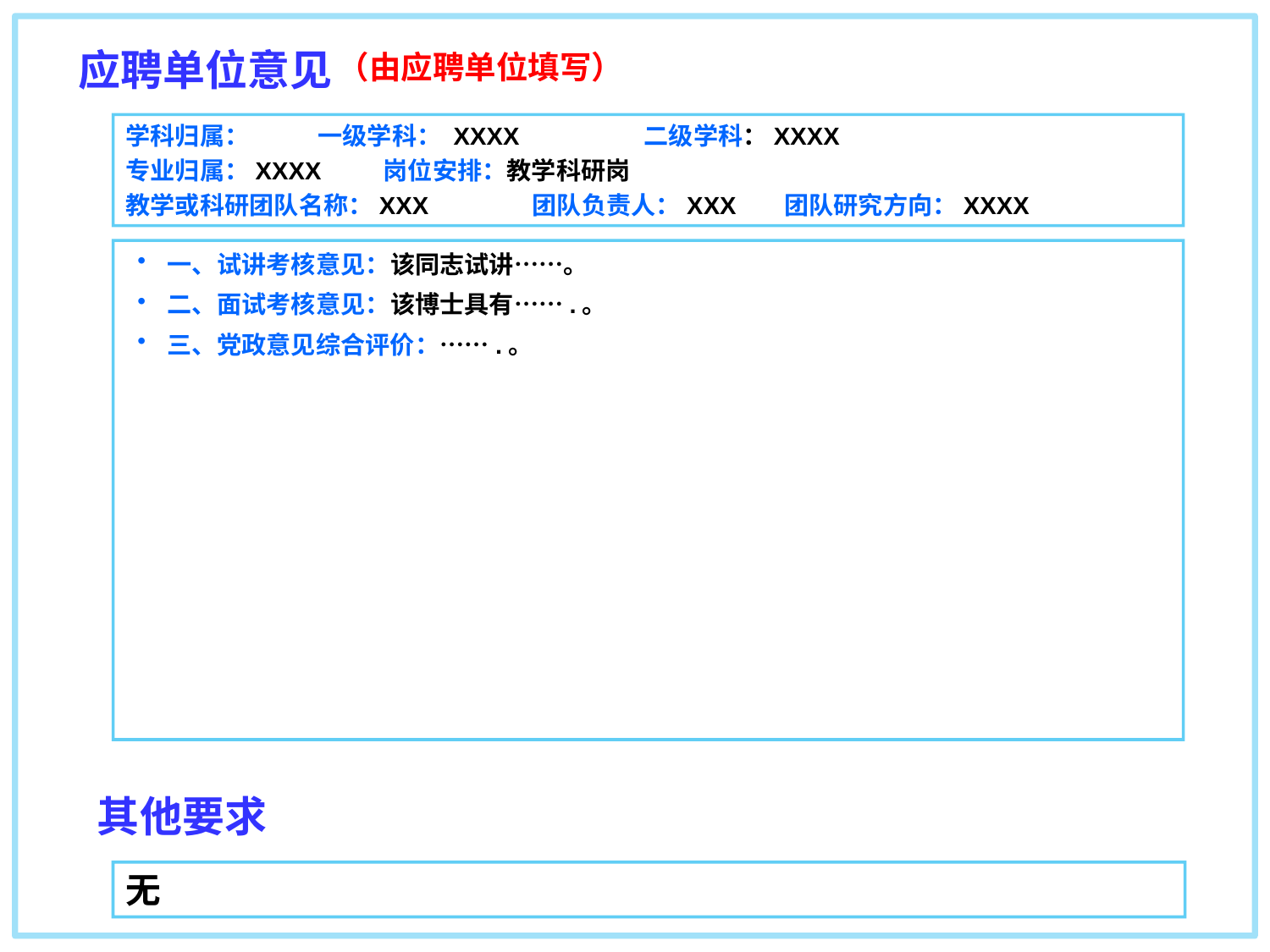

应聘单位意见
（由应聘单位填写）
学科归属：            一级学科： XXXX                 二级学科：XXXX
专业归属：XXXX        岗位安排：教学科研岗
教学或科研团队名称：XXX              团队负责人：XXX      团队研究方向：XXXX
一、试讲考核意见：该同志试讲……。
二、面试考核意见：该博士具有…….。
三、党政意见综合评价：…….。

其他要求
无